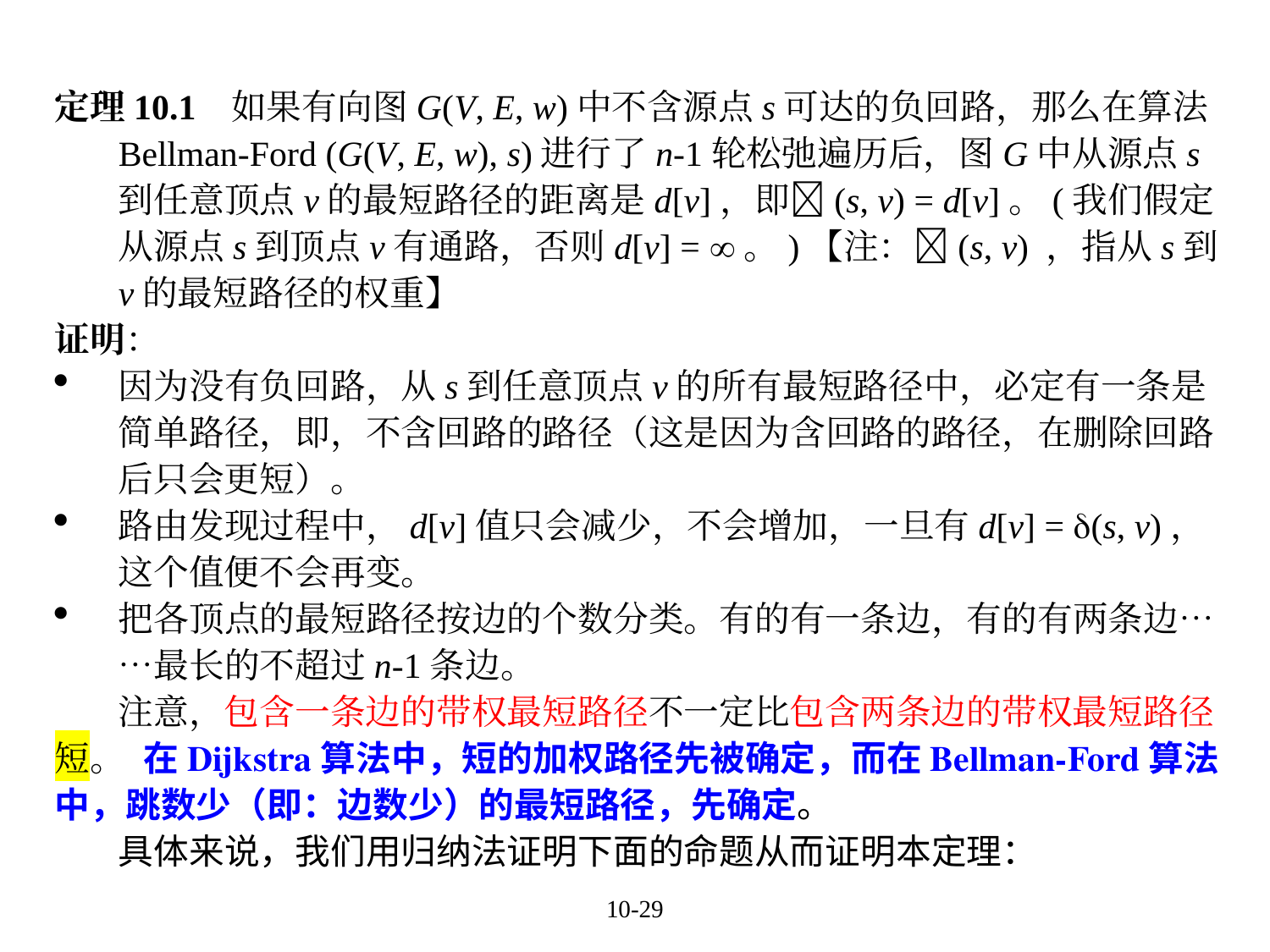

定理10.1   如果有向图G(V, E, w)中不含源点s可达的负回路，那么在算法Bellman-Ford (G(V, E, w), s)进行了n-1轮松弛遍历后，图G中从源点s到任意顶点v的最短路径的距离是d[v]，即δ(s, v) = d[v]。(我们假定从源点s到顶点v有通路，否则d[v] = ∞。)【注：δ(s, v) ，指从s到v的最短路径的权重】
证明：
因为没有负回路，从s到任意顶点v的所有最短路径中，必定有一条是简单路径，即，不含回路的路径（这是因为含回路的路径，在删除回路后只会更短）。
路由发现过程中，d[v]值只会减少，不会增加，一旦有d[v] = δ(s, v)，这个值便不会再变。
把各顶点的最短路径按边的个数分类。有的有一条边，有的有两条边……最长的不超过n-1条边。
注意，包含一条边的带权最短路径不一定比包含两条边的带权最短路径短。  在Dijkstra算法中，短的加权路径先被确定，而在Bellman-Ford算法中，跳数少（即：边数少）的最短路径，先确定。
具体来说，我们用归纳法证明下面的命题从而证明本定理：
10-29